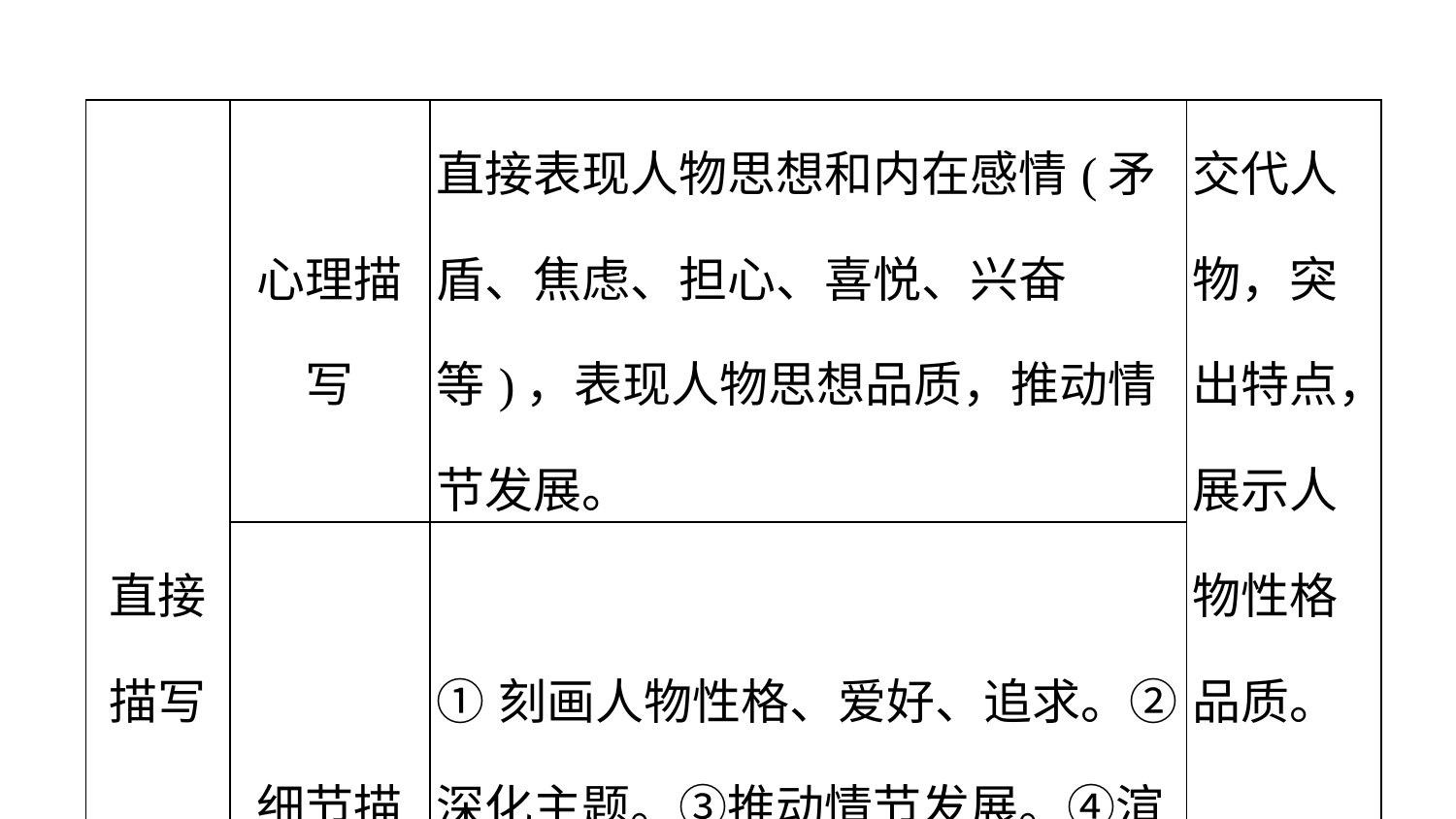

| 直接描写 | 心理描写 | 直接表现人物思想和内在感情(矛盾、焦虑、担心、喜悦、兴奋等)，表现人物思想品质，推动情节发展。 | 交代人物，突出特点，展示人物性格品质。 |
| --- | --- | --- | --- |
|  | 细节描写 | ①刻画人物性格、爱好、追求。②深化主题。③推动情节发展。④渲染时代气氛、地方特色。⑤渲染人物心情、心理活动。 |  |